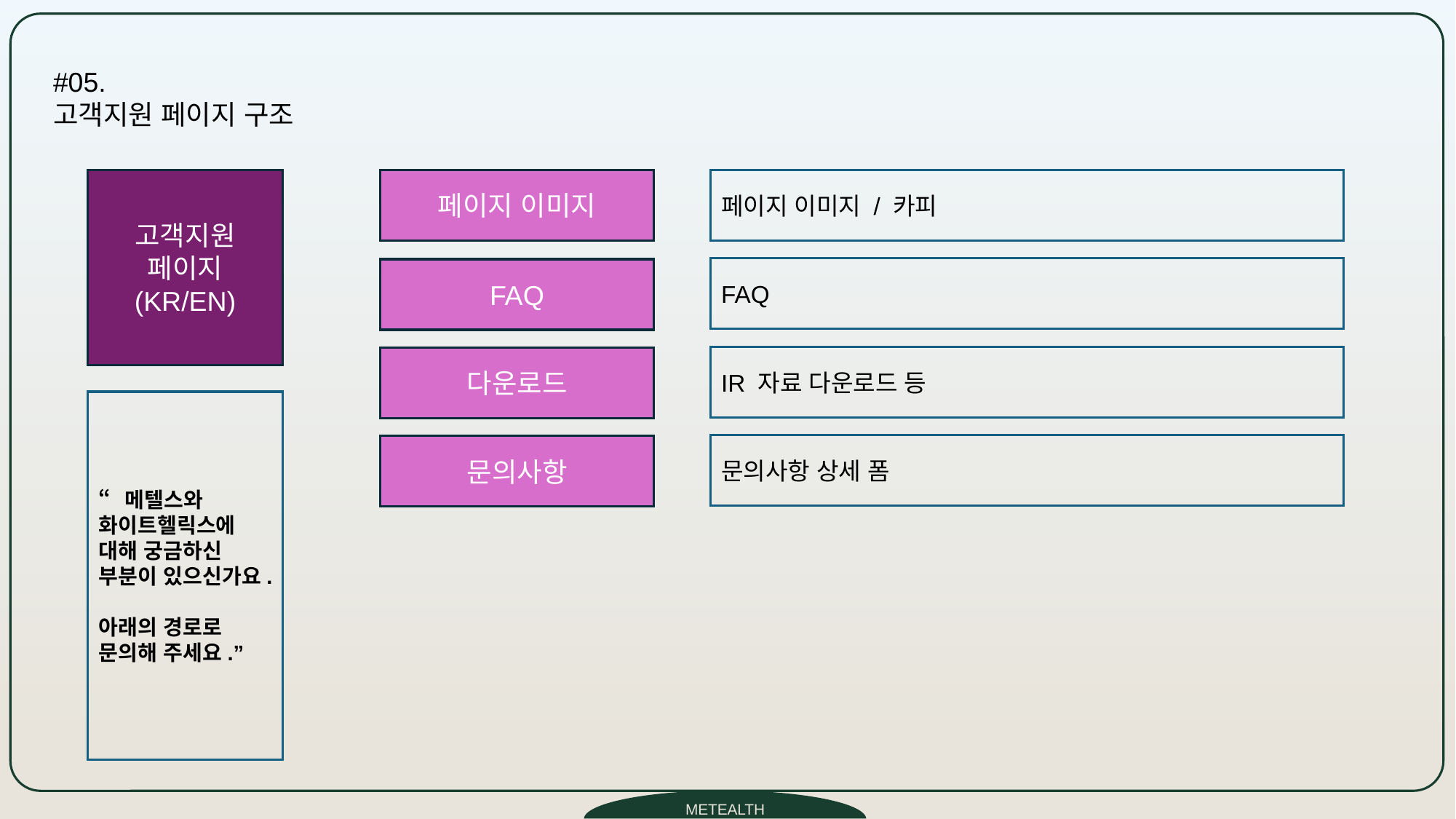

#05.
고객지원 페이지 구조

고객지원
페이지
(KR/EN)
페이지 이미지
페이지 이미지 / 카피
FAQ
FAQ
IR 자료 다운로드 등
다운로드
“메텔스와 화이트헬릭스에 대해 궁금하신 부분이 있으신가요.

아래의 경로로 문의해 주세요.”
문의사항 상세 폼
문의사항
METEALTH